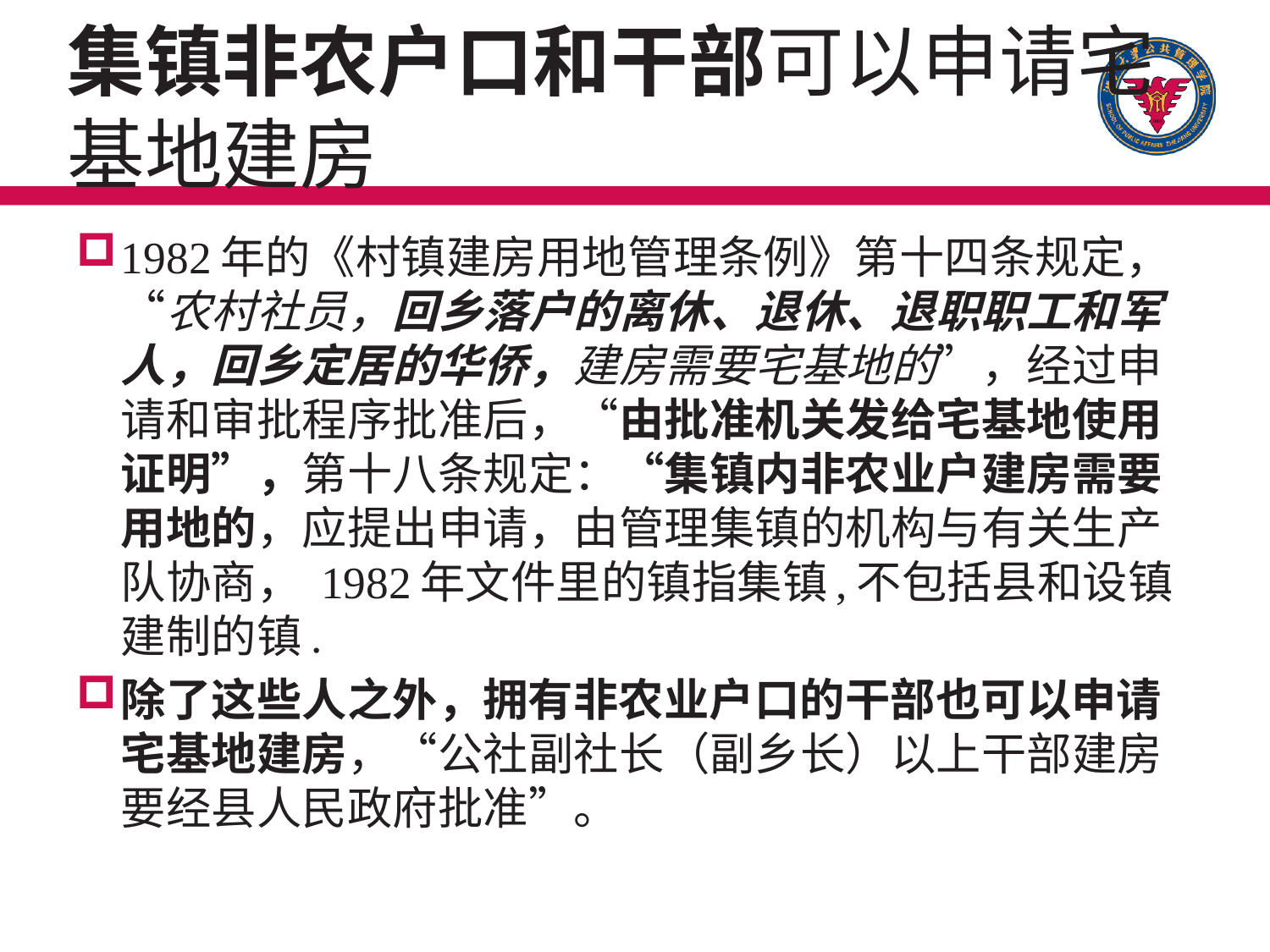

# 集镇非农户口和干部可以申请宅基地建房
1982年的《村镇建房用地管理条例》第十四条规定，“农村社员，回乡落户的离休、退休、退职职工和军人，回乡定居的华侨，建房需要宅基地的”，经过申请和审批程序批准后，“由批准机关发给宅基地使用证明”，第十八条规定：“集镇内非农业户建房需要用地的，应提出申请，由管理集镇的机构与有关生产队协商， 1982年文件里的镇指集镇,不包括县和设镇建制的镇.
除了这些人之外，拥有非农业户口的干部也可以申请宅基地建房，“公社副社长（副乡长）以上干部建房要经县人民政府批准”。